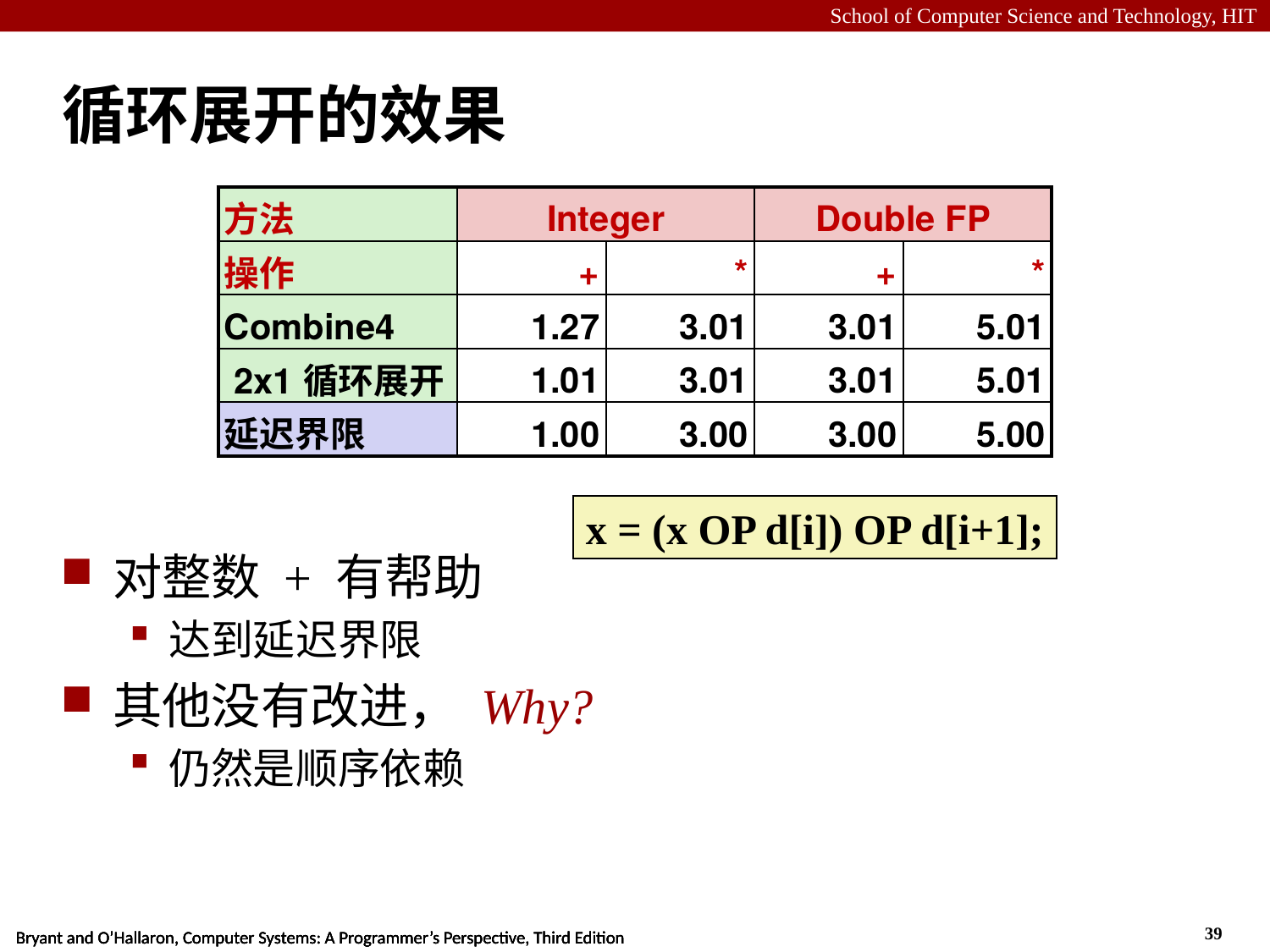

# 循环展开的效果
| 方法 | Integer |  | Double FP |  |
| --- | --- | --- | --- | --- |
| 操作 | + | \* | + | \* |
| Combine4 | 1.27 | 3.01 | 3.01 | 5.01 |
| 2x1循环展开 | 1.01 | 3.01 | 3.01 | 5.01 |
| 延迟界限 | 1.00 | 3.00 | 3.00 | 5.00 |
x = (x OP d[i]) OP d[i+1];
对整数 + 有帮助
达到延迟界限
其他没有改进， Why?
仍然是顺序依赖